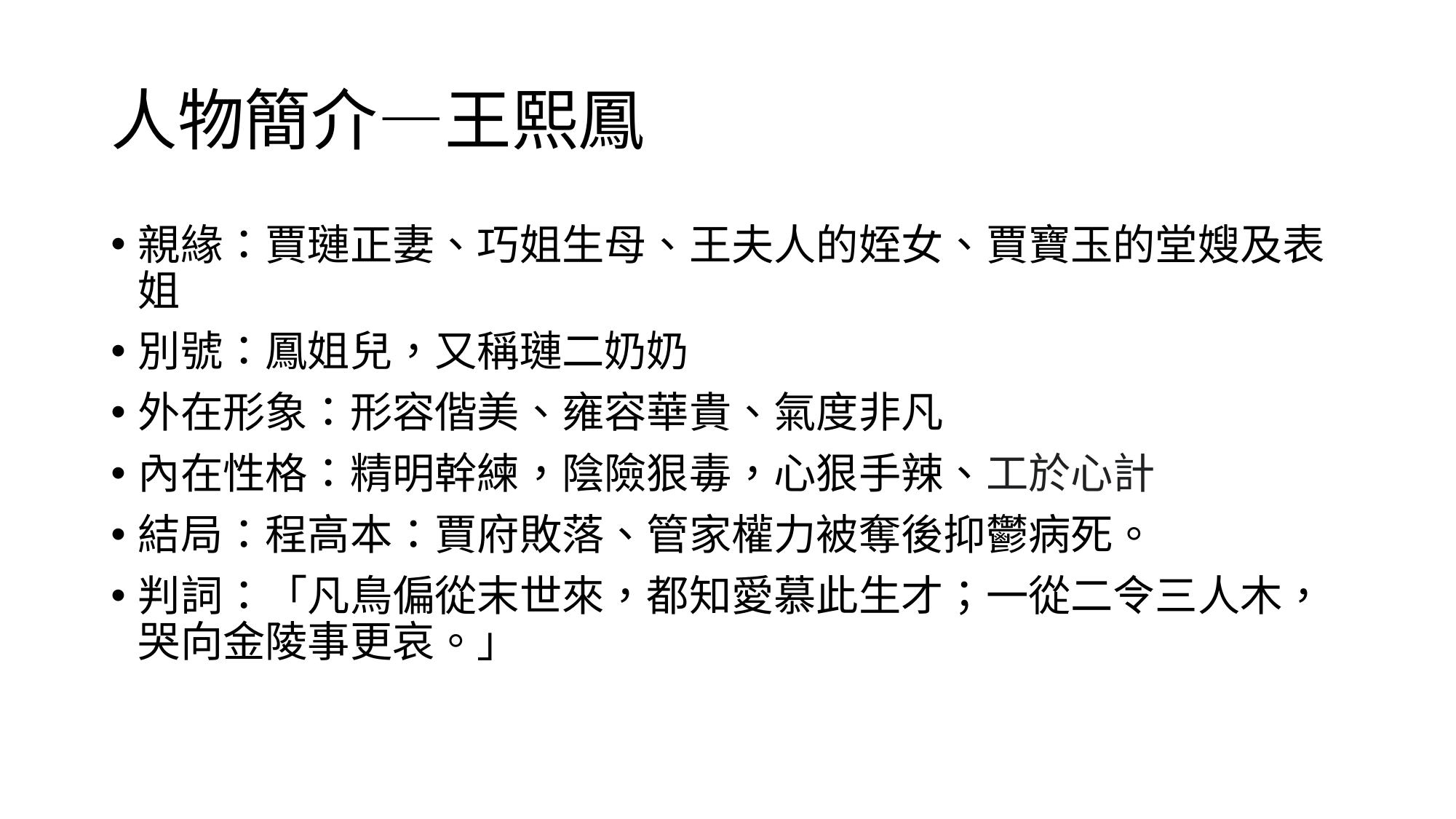

# 人物簡介—王熙鳳
親緣：賈璉正妻、巧姐生母、王夫人的姪女、賈寶玉的堂嫂及表姐
別號：鳳姐兒，又稱璉二奶奶
外在形象：形容偕美、雍容華貴、氣度非凡
內在性格：精明幹練，陰險狠毒，心狠手辣、工於心計
結局：程高本：賈府敗落、管家權力被奪後抑鬱病死。
判詞：「凡鳥偏從末世來，都知愛慕此生才；一從二令三人木，哭向金陵事更哀。」